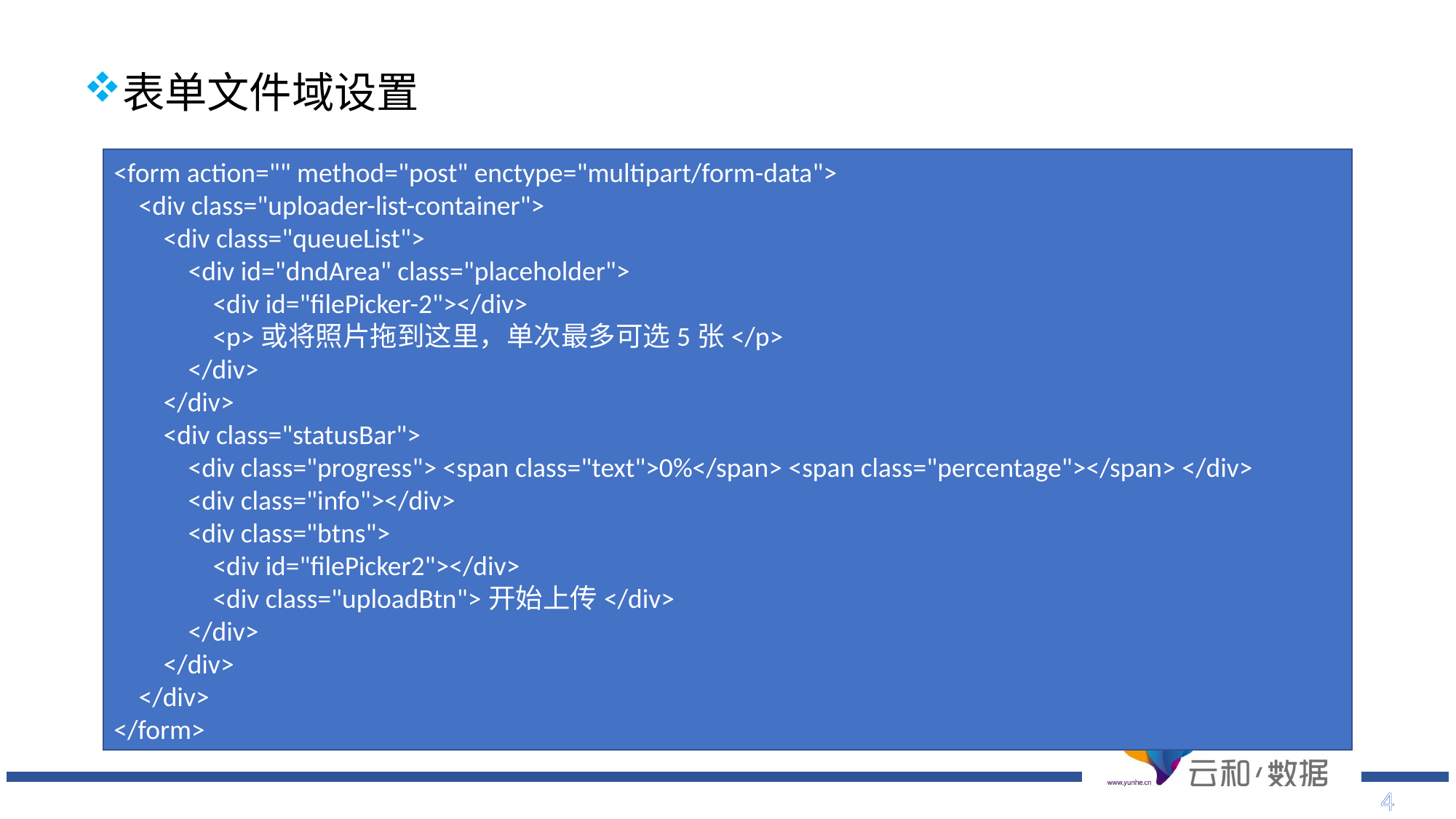

表单文件域设置
<form action="" method="post" enctype="multipart/form-data">
    <div class="uploader-list-container">
        <div class="queueList">
            <div id="dndArea" class="placeholder">
                <div id="filePicker-2"></div>
                <p>或将照片拖到这里，单次最多可选5张</p>
            </div>
        </div>
        <div class="statusBar">
            <div class="progress"> <span class="text">0%</span> <span class="percentage"></span> </div>
            <div class="info"></div>
            <div class="btns">
                <div id="filePicker2"></div>
                <div class="uploadBtn">开始上传</div>
            </div>
        </div>
    </div>
</form>